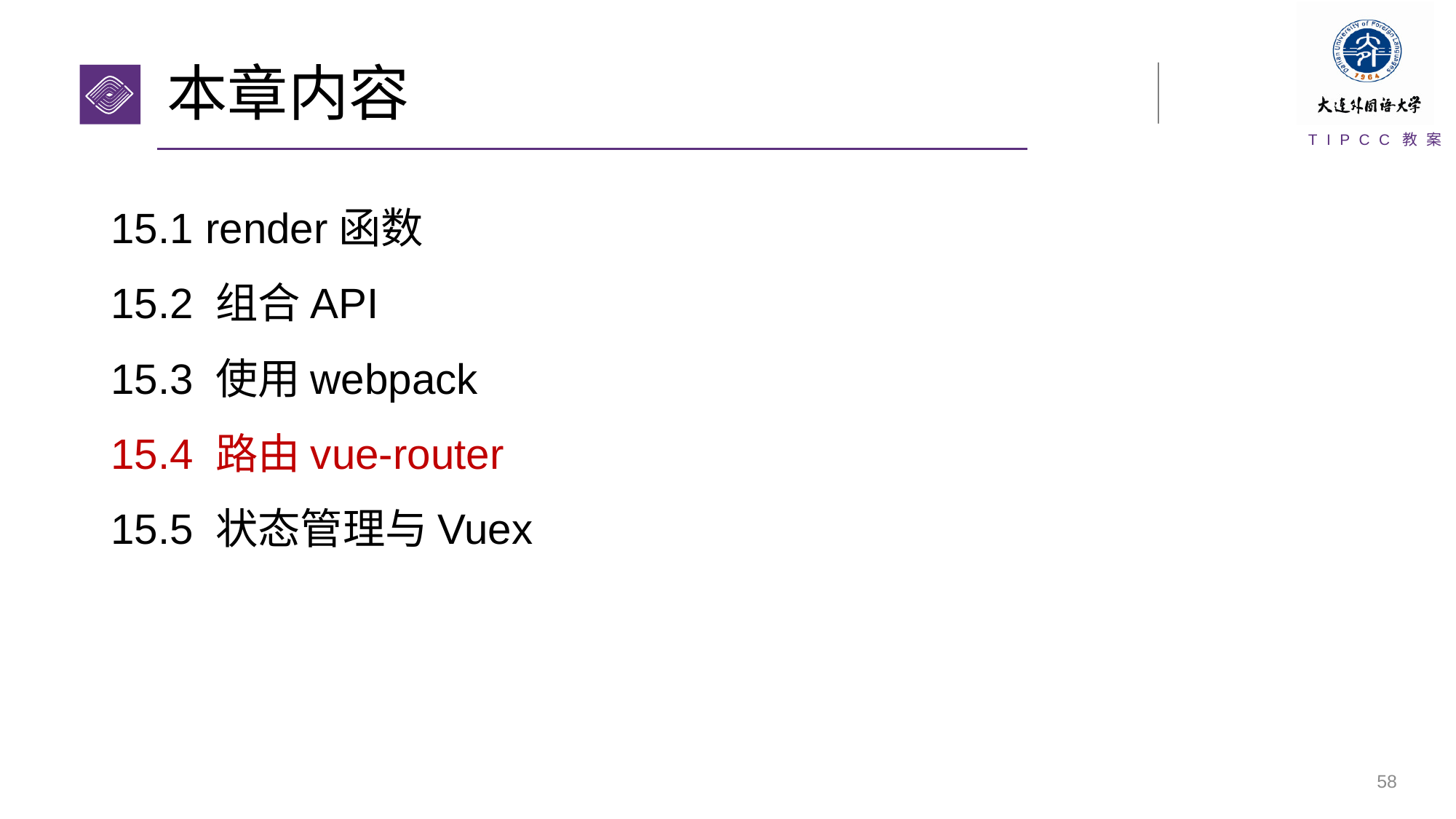

# 本章内容
15.1 render函数
15.2 组合API
15.3 使用webpack
15.4 路由vue-router
15.5 状态管理与Vuex
58